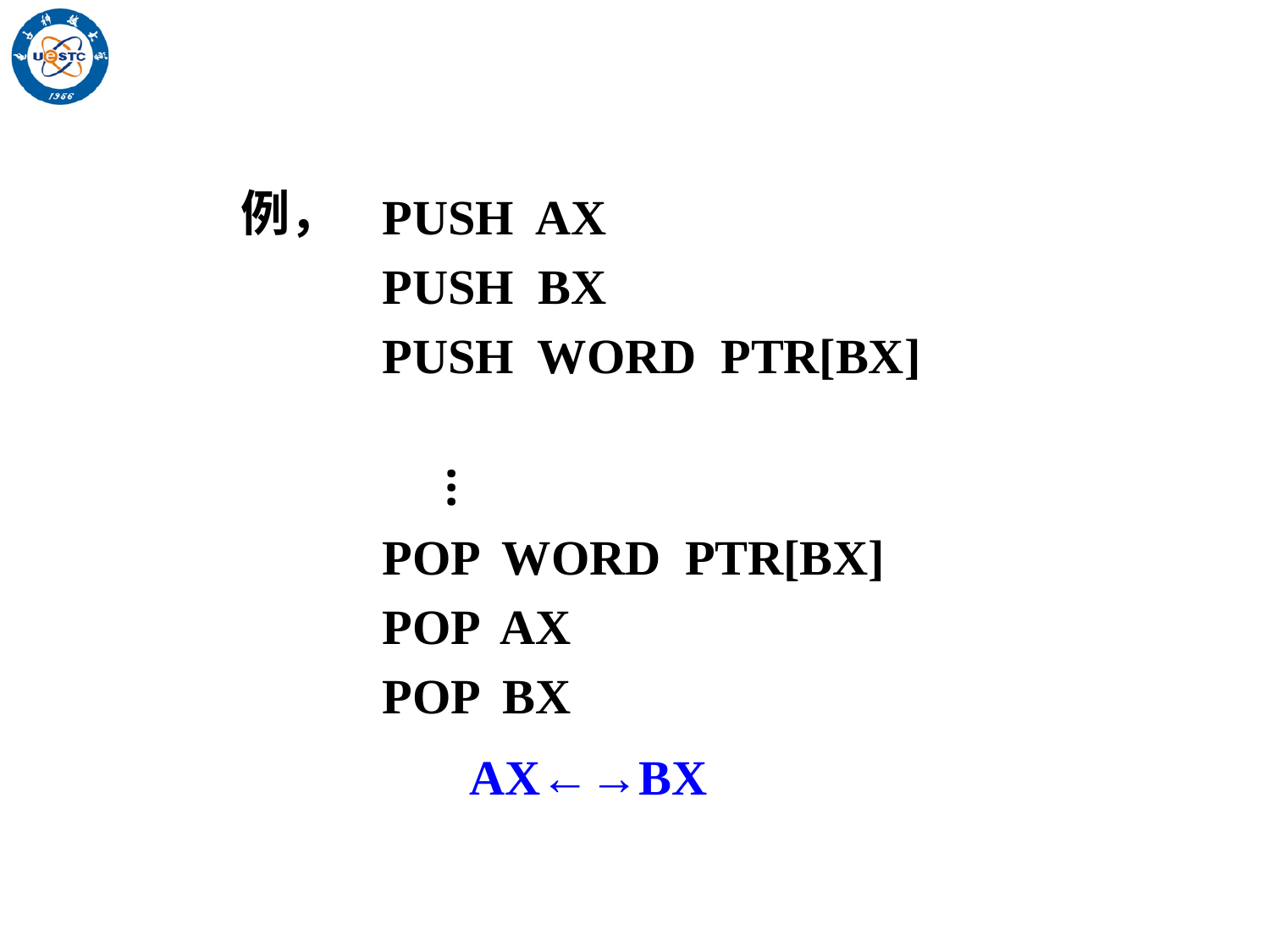

例，
PUSH  AX
PUSH  BX
PUSH  WORD  PTR[BX]
     ⁝
POP  WORD  PTR[BX]
POP  AX
POP  BX
AX←→BX